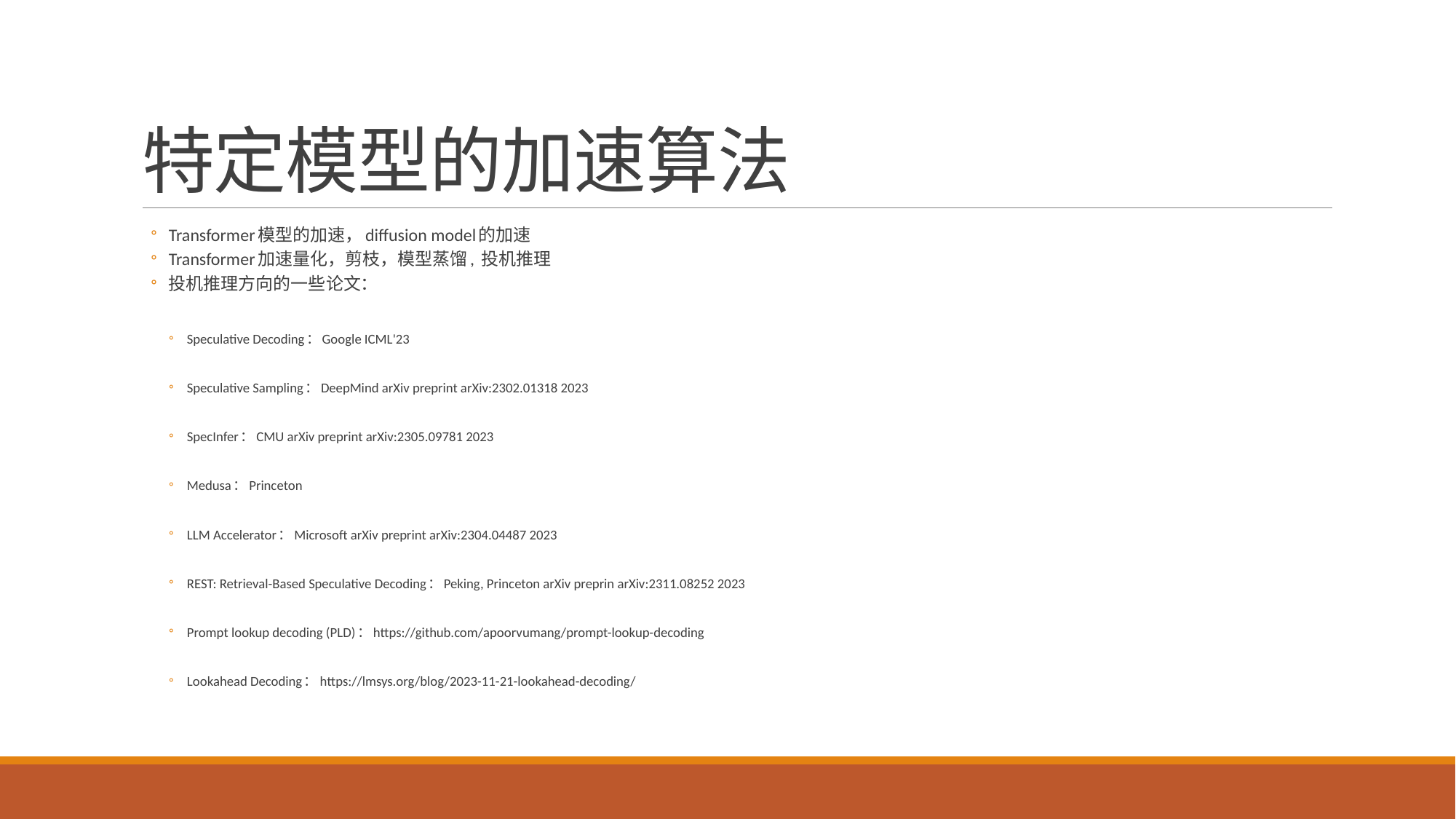

# 特定模型的加速算法
Transformer模型的加速，diffusion model的加速
Transformer加速量化，剪枝，模型蒸馏, 投机推理
投机推理方向的一些论文：

Speculative Decoding：Google ICML'23

Speculative Sampling：DeepMind arXiv preprint arXiv:2302.01318 2023

SpecInfer：CMU arXiv preprint arXiv:2305.09781 2023

Medusa：Princeton

LLM Accelerator：Microsoft arXiv preprint arXiv:2304.04487 2023

REST: Retrieval-Based Speculative Decoding：Peking, Princeton arXiv preprin arXiv:2311.08252 2023

Prompt lookup decoding (PLD)：https://github.com/apoorvumang/prompt-lookup-decoding

Lookahead Decoding：https://lmsys.org/blog/2023-11-21-lookahead-decoding/